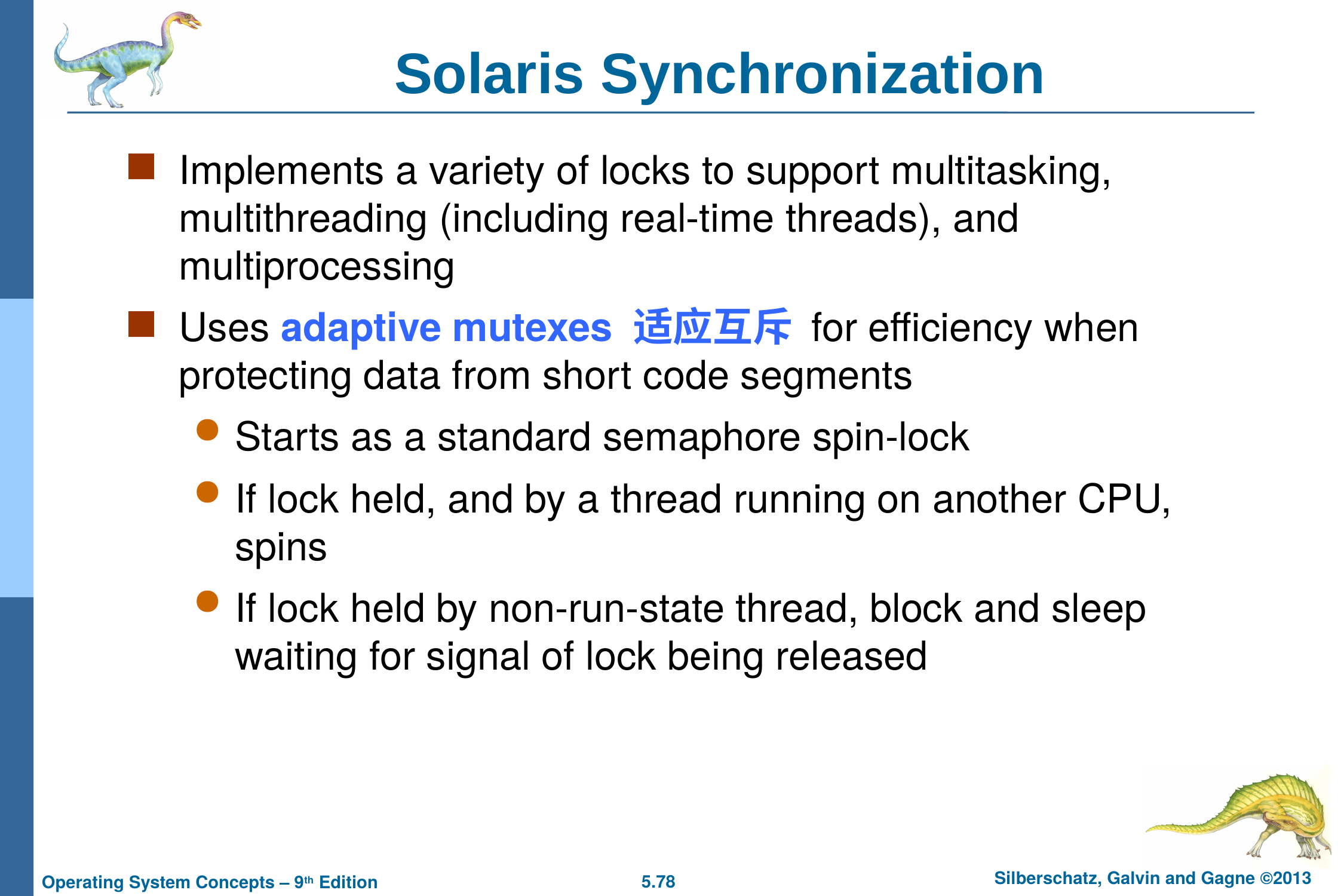

# Solaris Synchronization
Implements a variety of locks to support multitasking, multithreading (including real-time threads), and multiprocessing
Uses adaptive mutexes 适应互斥 for efficiency when protecting data from short code segments
Starts as a standard semaphore spin-lock
If lock held, and by a thread running on another CPU, spins
If lock held by non-run-state thread, block and sleep waiting for signal of lock being released